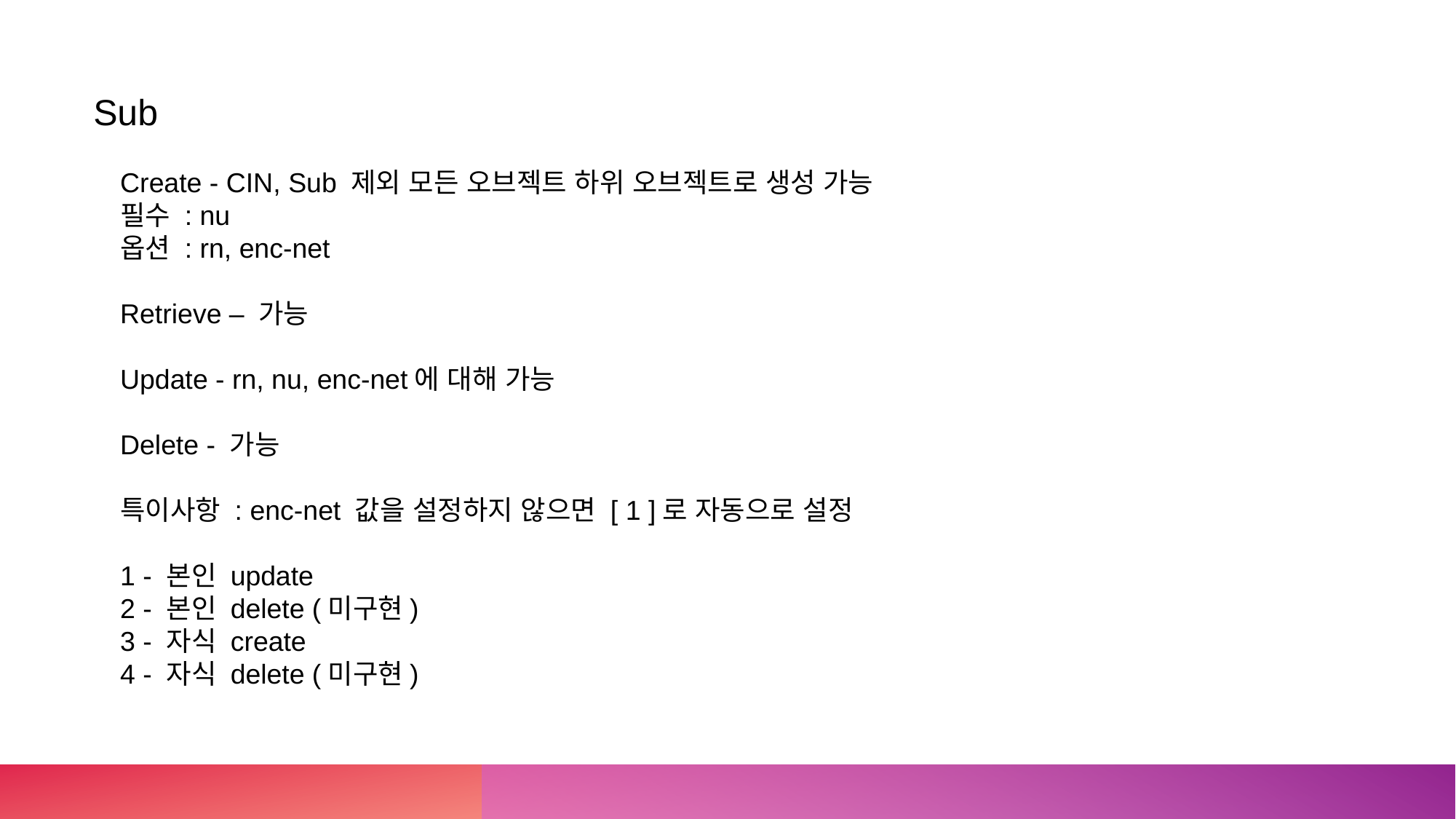

Sub
Create - CIN, Sub 제외 모든 오브젝트 하위 오브젝트로 생성 가능
필수 : nu
옵션 : rn, enc-net

Retrieve – 가능

Update - rn, nu, enc-net에 대해 가능

Delete - 가능

특이사항 : enc-net 값을 설정하지 않으면 [ 1 ]로 자동으로 설정

1 - 본인 update
2 - 본인 delete (미구현)
3 - 자식 create
4 - 자식 delete (미구현)